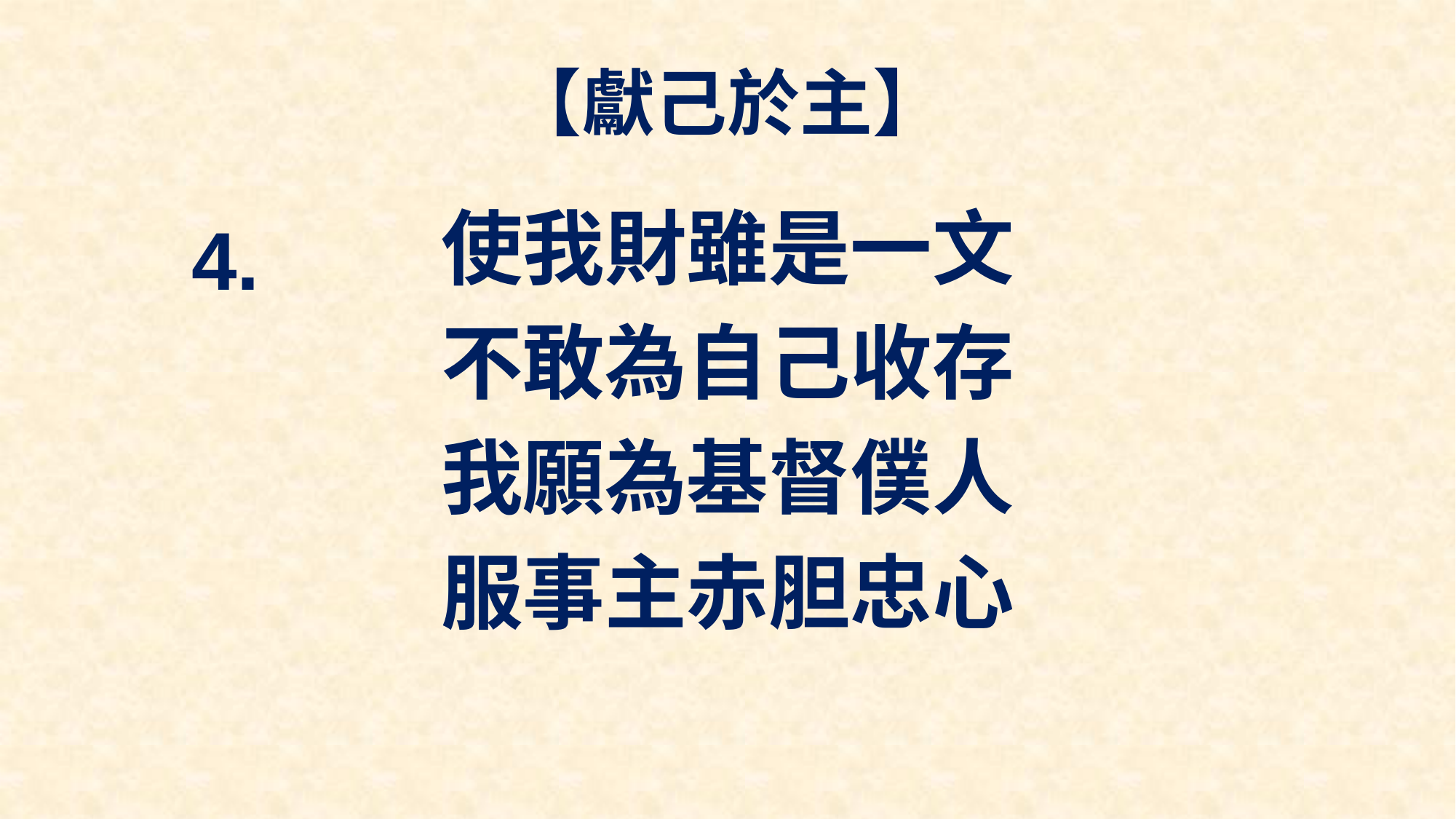

# 【獻己於主】
使我財雖是一文
不敢為自己收存
我願為基督僕人
服事主赤胆忠心
4.